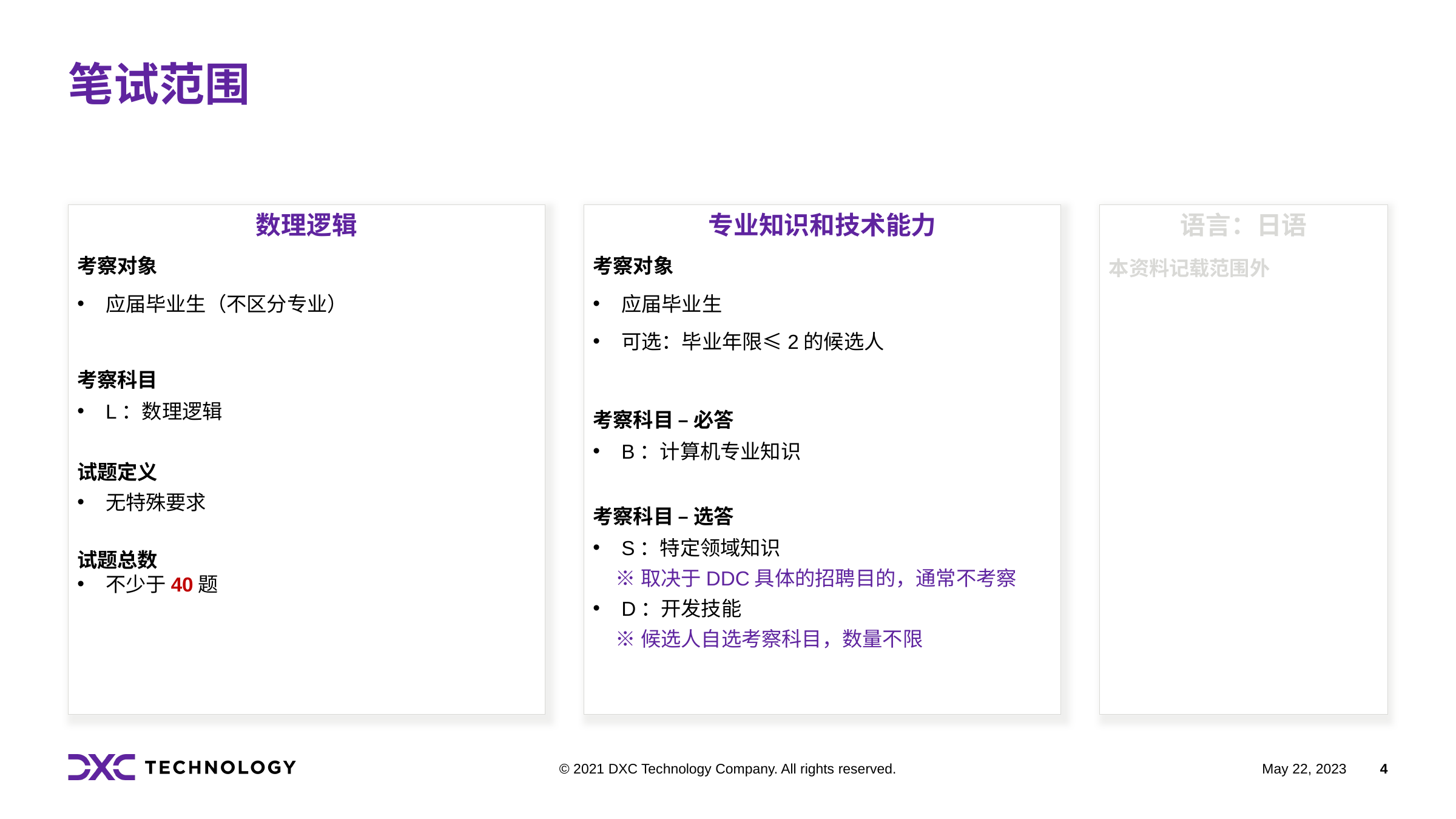

# 笔试范围
数理逻辑
考察对象
应届毕业生（不区分专业）

考察科目
L：数理逻辑

试题定义
无特殊要求

试题总数
不少于40题

专业知识和技术能力
考察对象
应届毕业生
可选：毕业年限≤2的候选人

考察科目 – 必答
B：计算机专业知识

考察科目 – 选答
S：特定领域知识
     ※取决于DDC具体的招聘目的，通常不考察
D：开发技能
     ※候选人自选考察科目，数量不限

语言：日语
本资料记载范围外